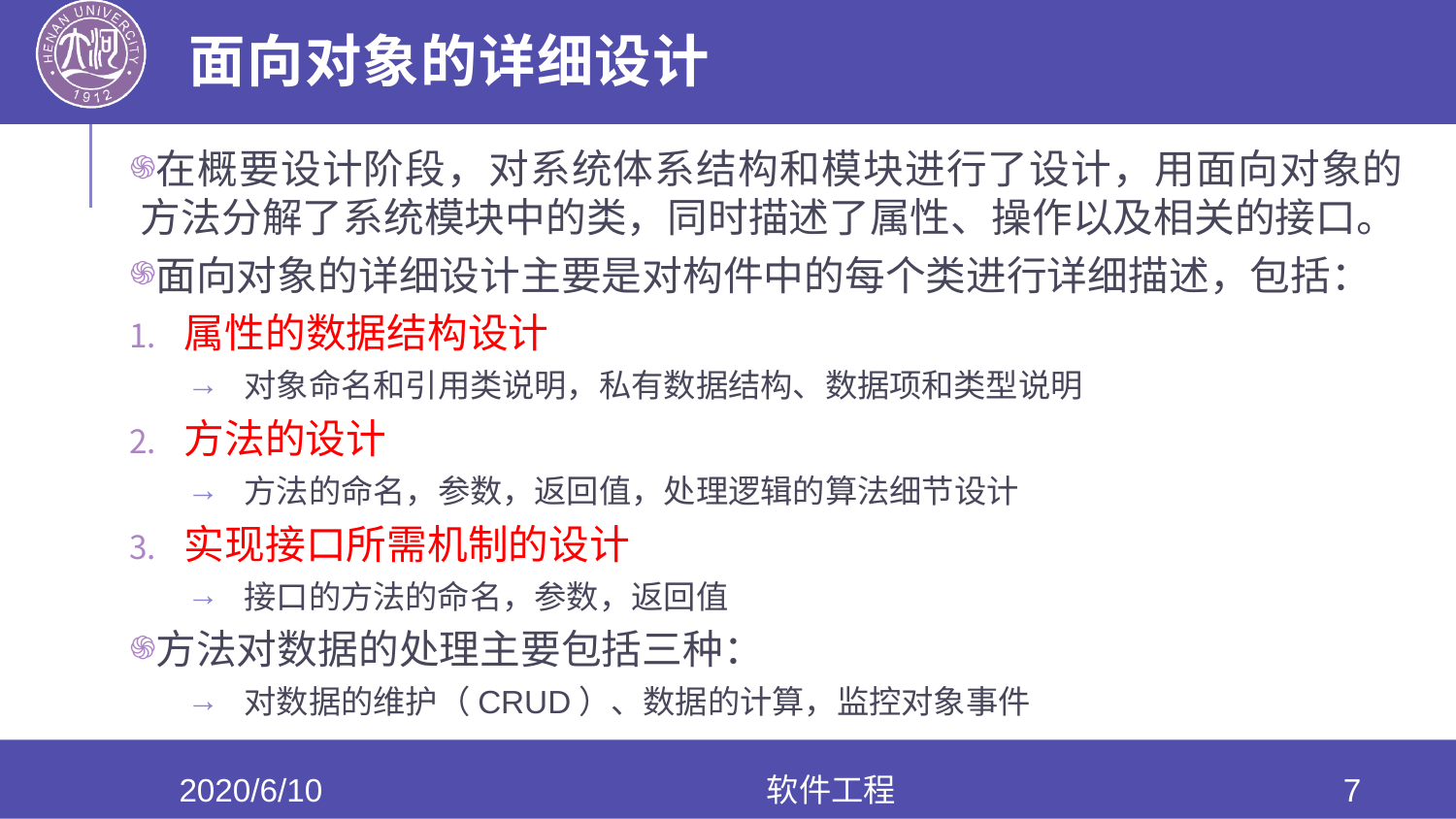

# 面向对象的详细设计
在概要设计阶段，对系统体系结构和模块进行了设计，用面向对象的方法分解了系统模块中的类，同时描述了属性、操作以及相关的接口。
面向对象的详细设计主要是对构件中的每个类进行详细描述，包括：
属性的数据结构设计
对象命名和引用类说明，私有数据结构、数据项和类型说明
方法的设计
方法的命名，参数，返回值，处理逻辑的算法细节设计
实现接口所需机制的设计
接口的方法的命名，参数，返回值
方法对数据的处理主要包括三种：
对数据的维护（CRUD）、数据的计算，监控对象事件
2020/6/10
软件工程
7